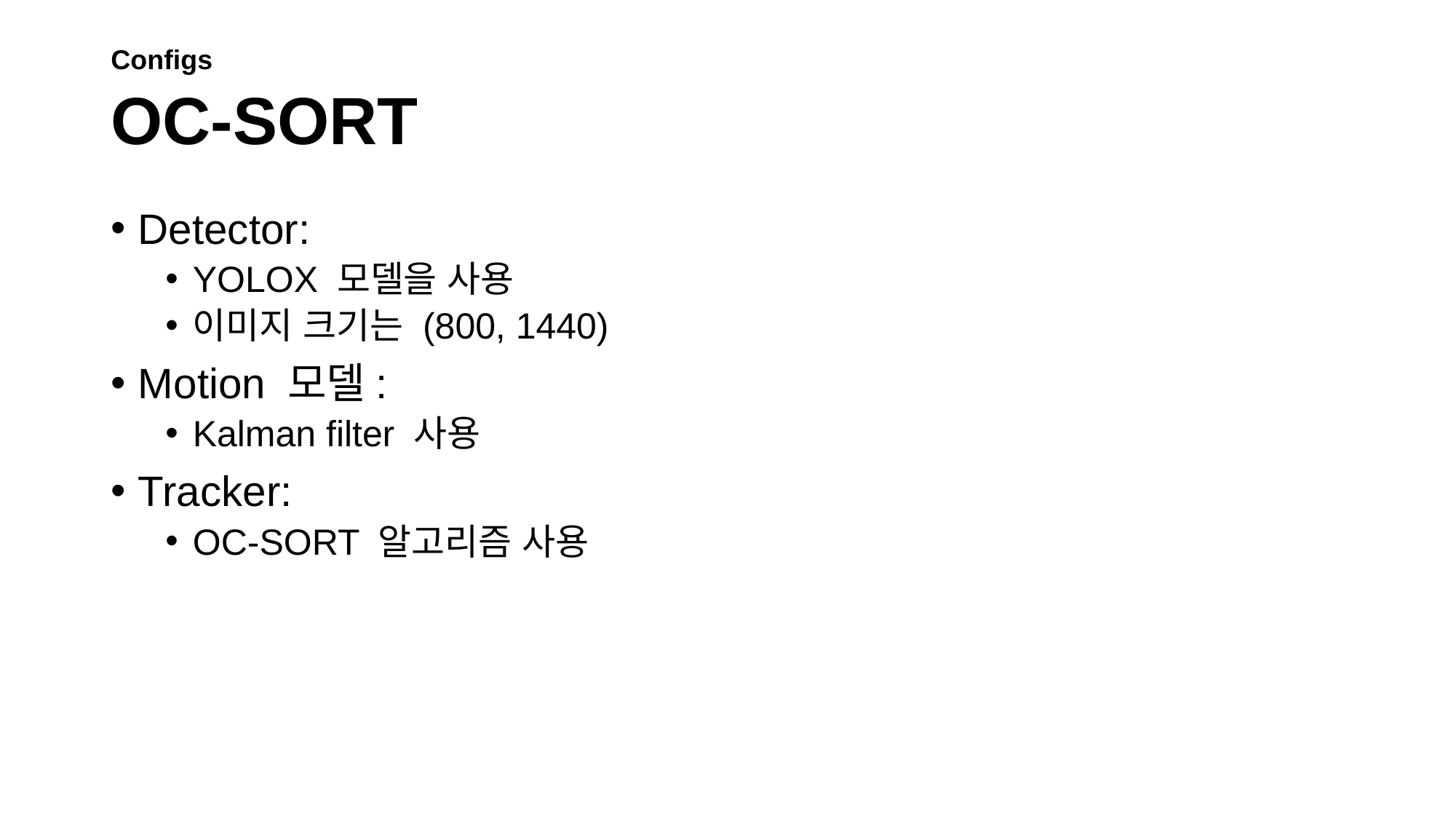

Configs
# OC-SORT
Detector:
YOLOX 모델을 사용
이미지 크기는 (800, 1440)
Motion 모델:
Kalman filter 사용
Tracker:
OC-SORT 알고리즘 사용